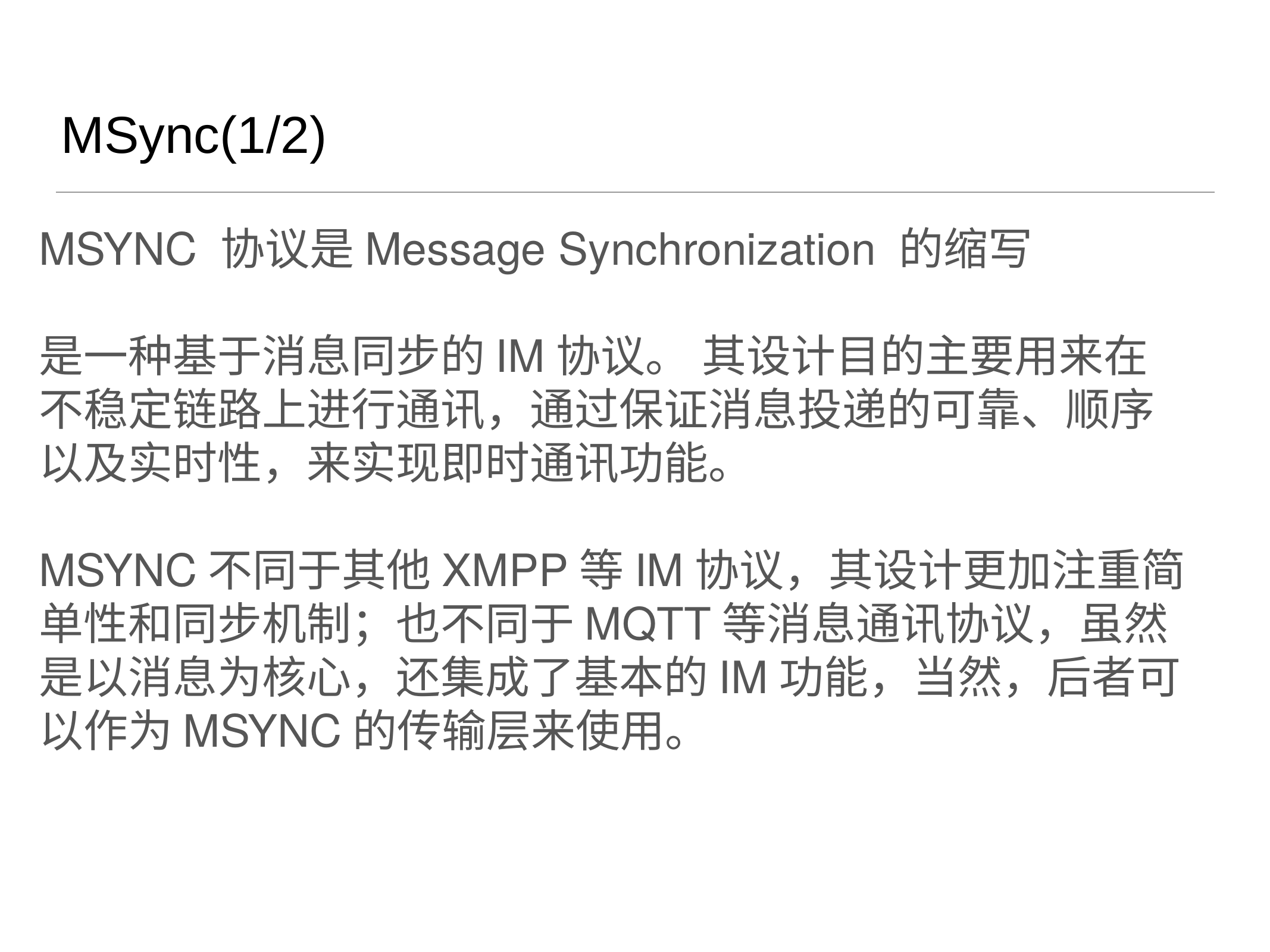

# MSync(1/2)
MSYNC 协议是Message Synchronization 的缩写

是⼀种基于消息同步的IM协议。 其设计⽬的主要⽤来在不稳定链路上进⾏通讯，通过保证消息投递的可靠、顺序以及实时性，来实现即时通讯功能。

MSYNC不同于其他XMPP等IM协议，其设计更加注重简单性和同步机制；也不同于MQTT等消息通讯协议，虽然是以消息为核⼼，还集成了基本的IM功能，当然，后者可以作为MSYNC的传输层来使⽤。